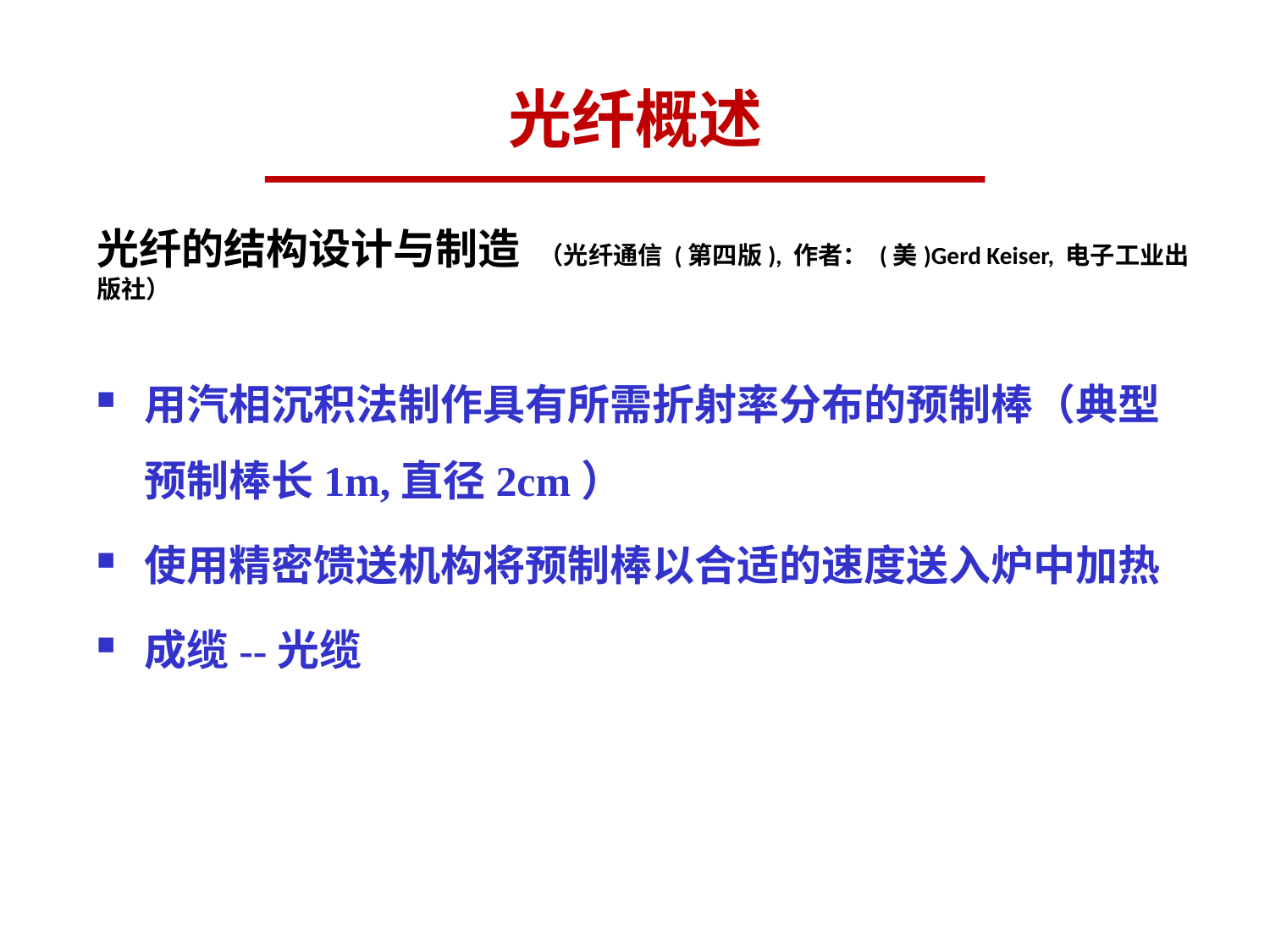

# 光纤概述

光纤的结构设计与制造  （光纤通信 (第四版), 作者： (美)Gerd Keiser, 电子工业出版社）
用汽相沉积法制作具有所需折射率分布的预制棒（典型预制棒长1m,直径2cm）
使用精密馈送机构将预制棒以合适的速度送入炉中加热
成缆--光缆